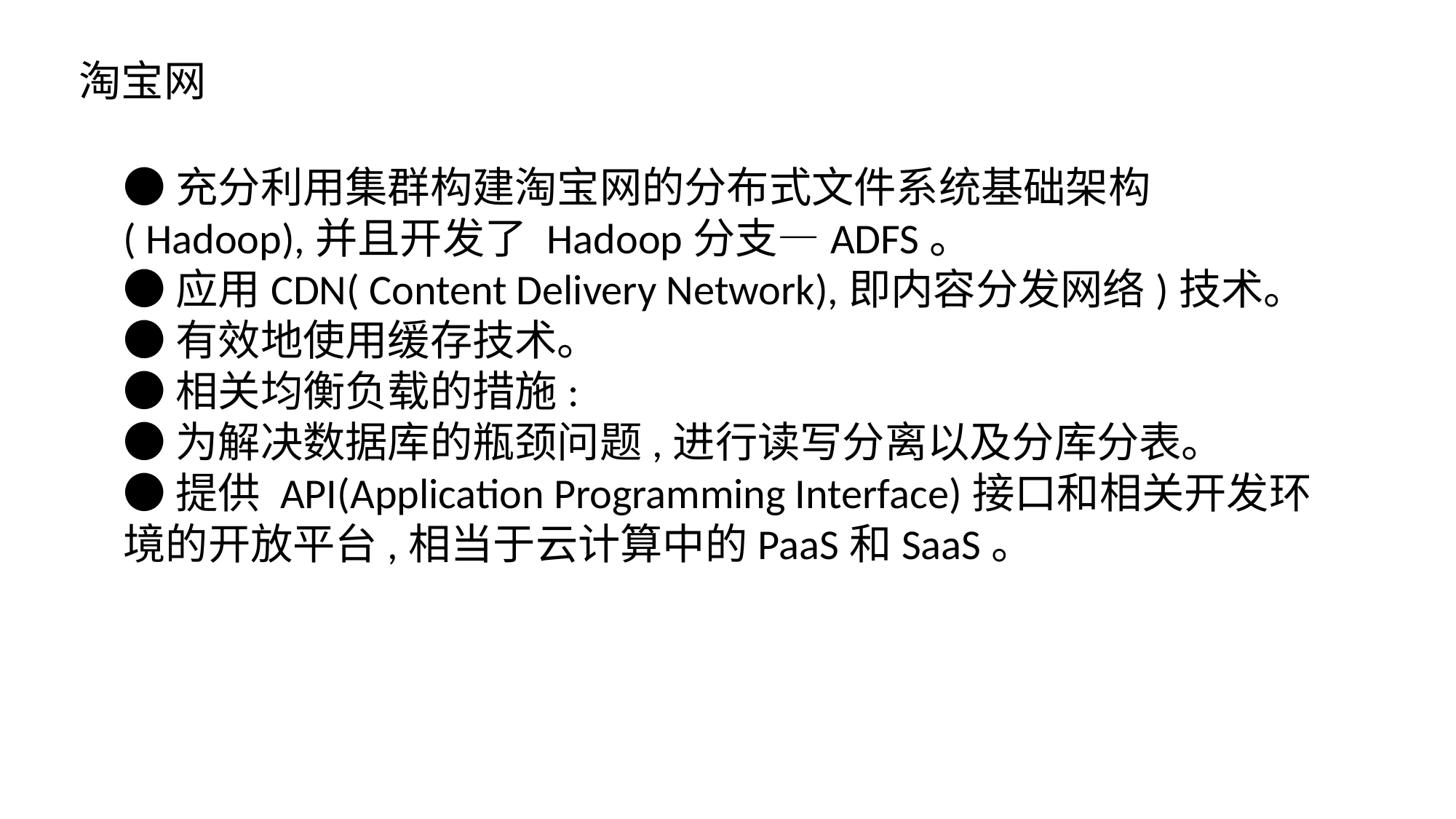

淘宝网
●充分利用集群构建淘宝网的分布式文件系统基础架构( Hadoop),并且开发了 Hadoop分支—ADFS。
●应用CDN( Content Delivery Network),即内容分发网络)技术。
●有效地使用缓存技术。
●相关均衡负载的措施:
●为解决数据库的瓶颈问题,进行读写分离以及分库分表。
●提供 API(Application Programming Interface)接口和相关开发环境的开放平台,相当于云计算中的PaaS和SaaS。